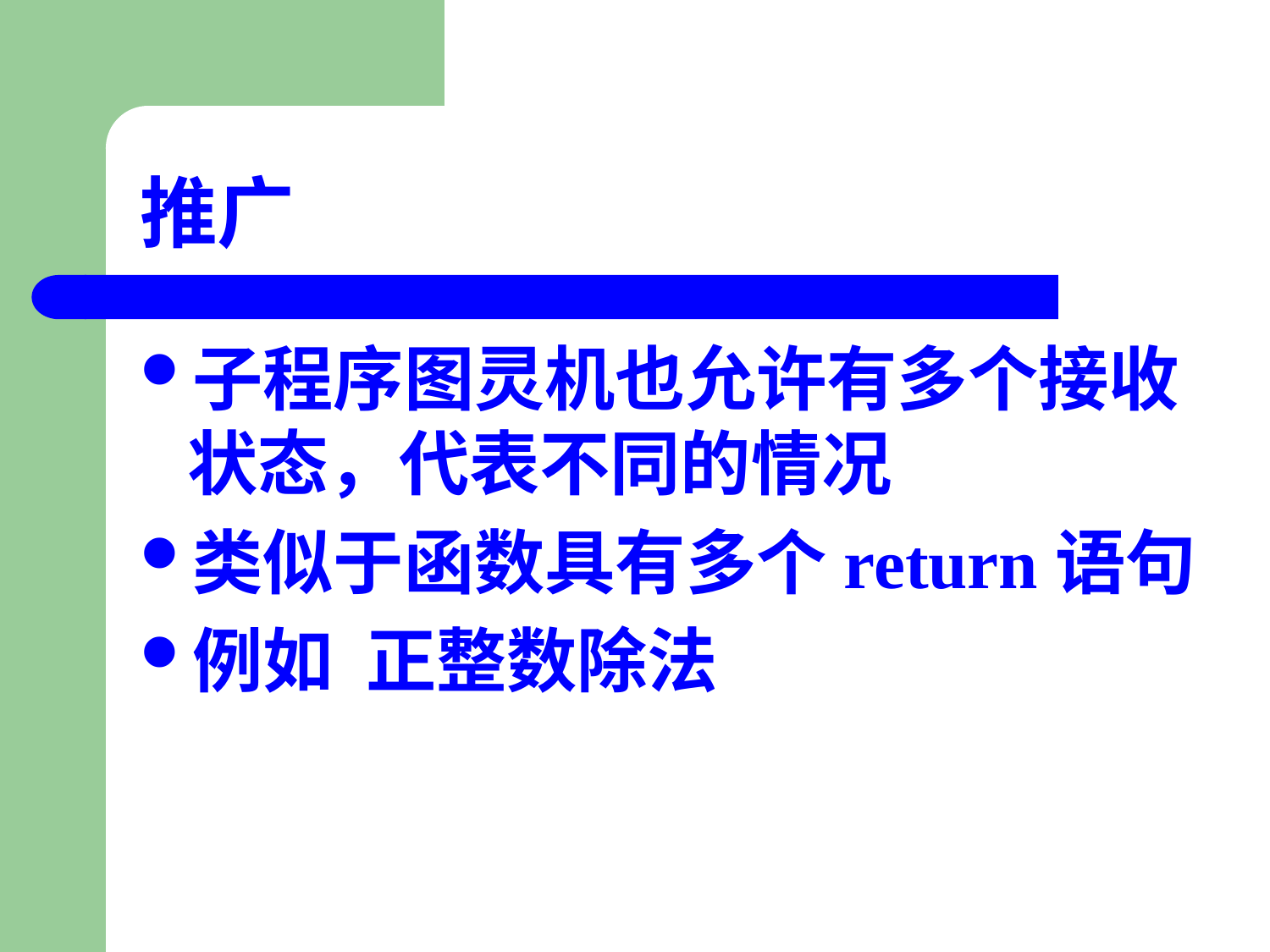

# 推广
子程序图灵机也允许有多个接收状态，代表不同的情况
类似于函数具有多个return语句
例如  正整数除法